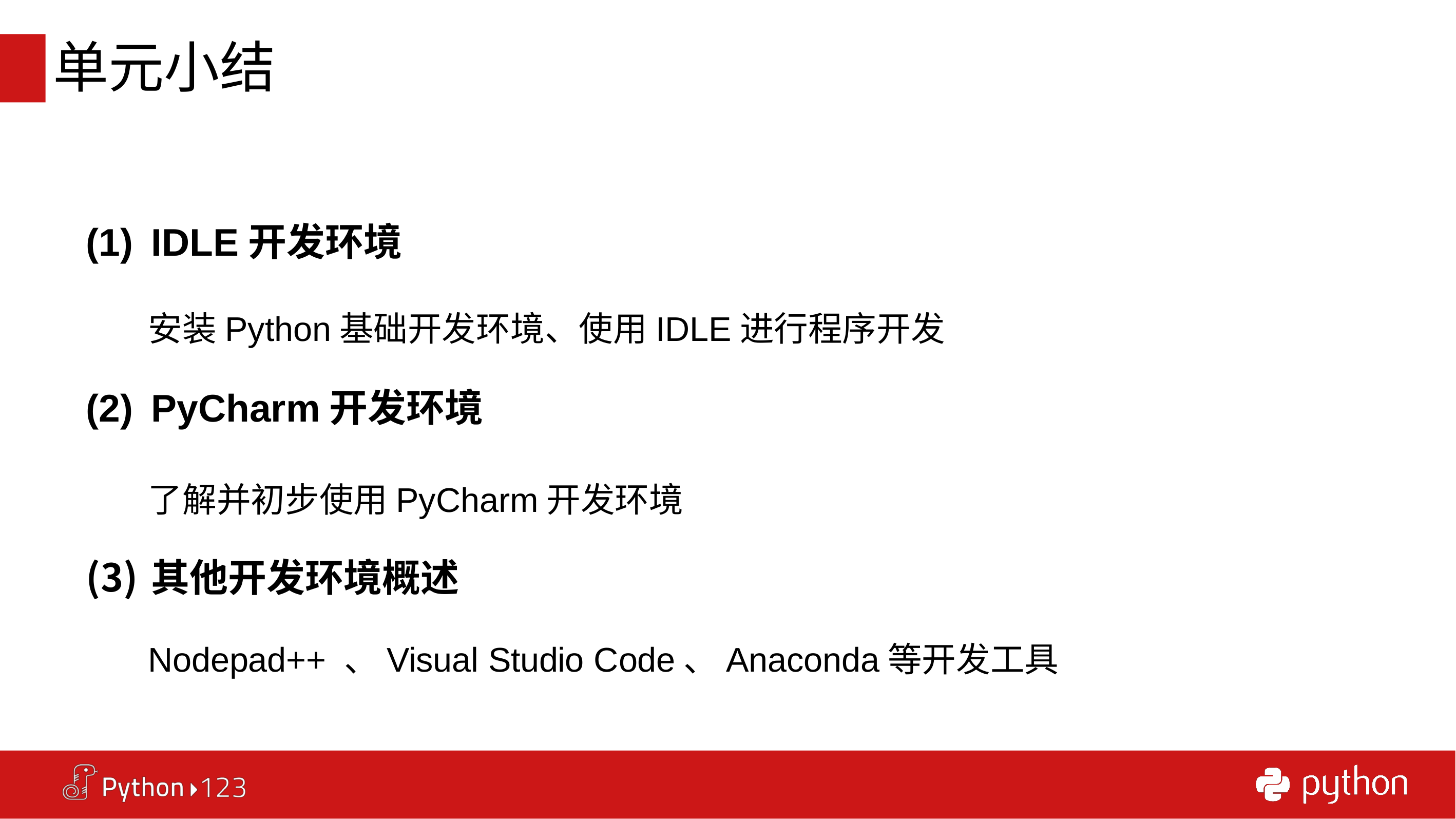

# 单元小结
IDLE开发环境
安装Python基础开发环境、使用IDLE进行程序开发
PyCharm开发环境

了解并初步使用PyCharm开发环境
其他开发环境概述
Nodepad++ 、Visual Studio Code、Anaconda等开发工具